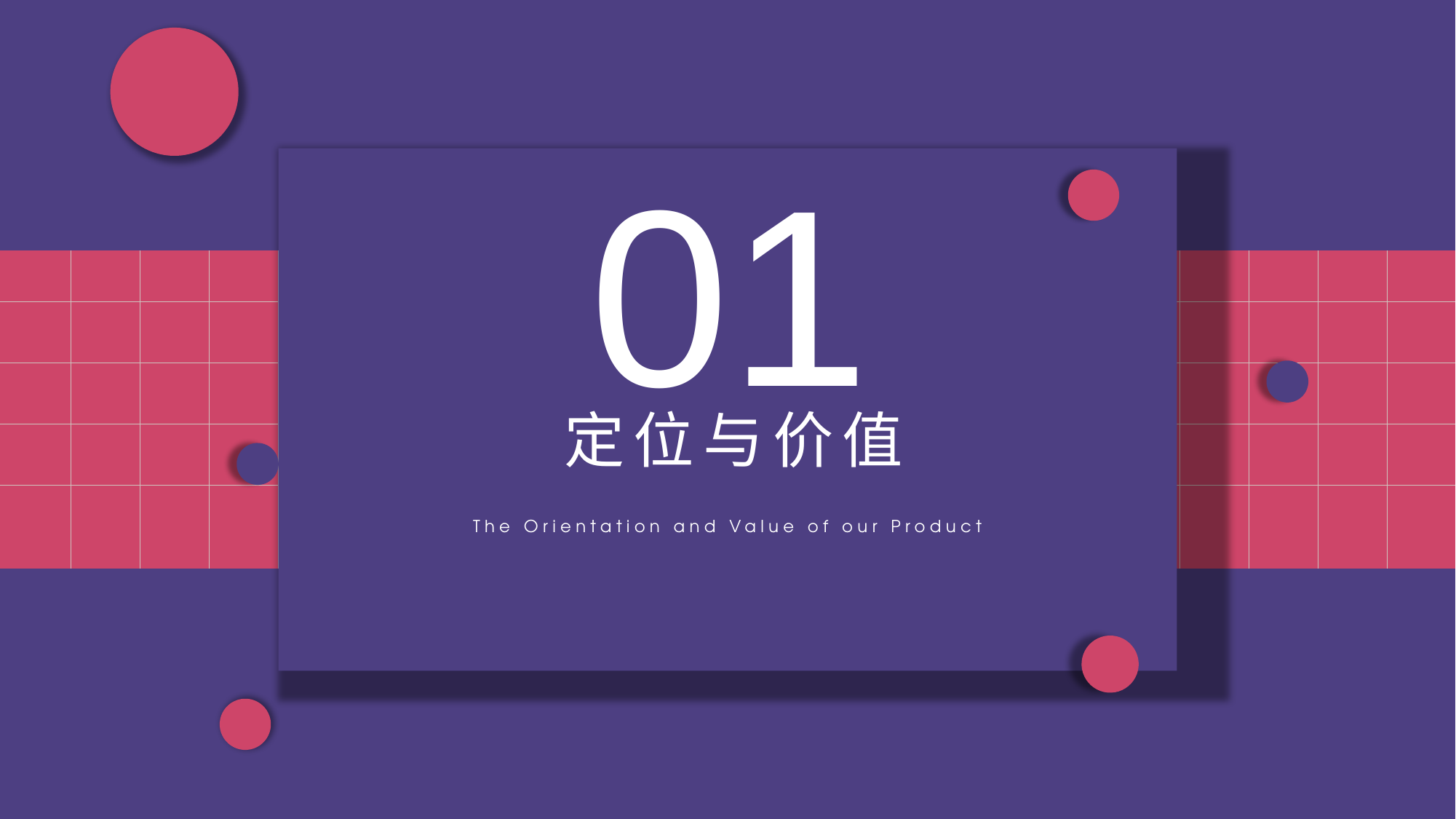

01

PART  01

定位与价值

The Orientation and Value of our Product